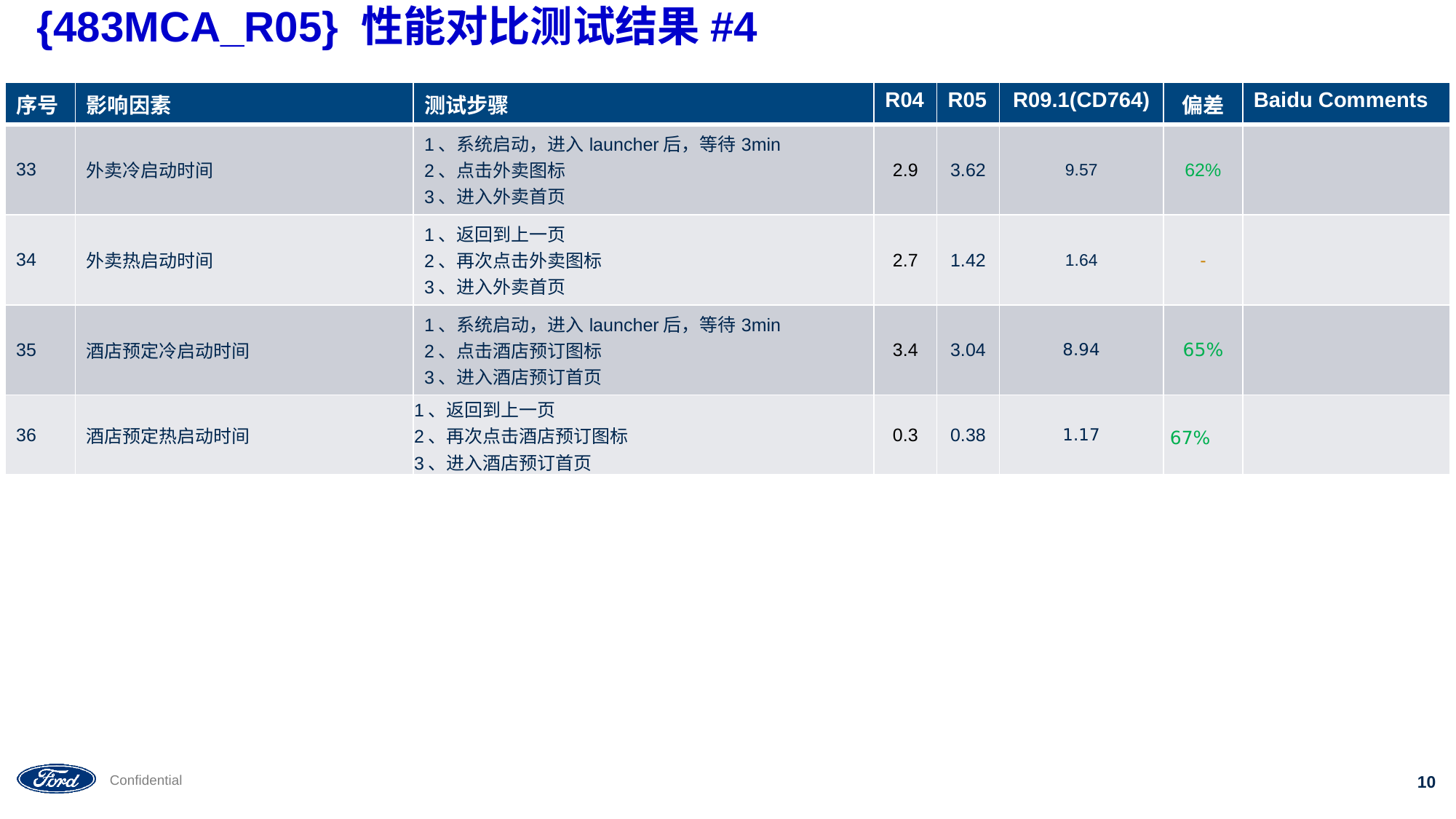

# {483MCA_R05} 性能对比测试结果#4
| 序号 | 影响因素 | 测试步骤 | R04 | R05 | R09.1(CD764) | 偏差 | Baidu Comments |
| --- | --- | --- | --- | --- | --- | --- | --- |
| 33 | 外卖冷启动时间 | 1、系统启动，进入launcher后，等待3min 2、点击外卖图标 3、进入外卖首页 | 2.9 | 3.62 | 9.57 | 62% |  |
| 34 | 外卖热启动时间 | 1、返回到上一页 2、再次点击外卖图标 3、进入外卖首页 | 2.7 | 1.42 | 1.64 | - |  |
| 35 | 酒店预定冷启动时间 | 1、系统启动，进入launcher后，等待3min 2、点击酒店预订图标 3、进入酒店预订首页 | 3.4 | 3.04 | 8.94 | 65% |  |
| 36 | 酒店预定热启动时间 | 1、返回到上一页 2、再次点击酒店预订图标 3、进入酒店预订首页 | 0.3 | 0.38 | 1.17 | 67% |  |